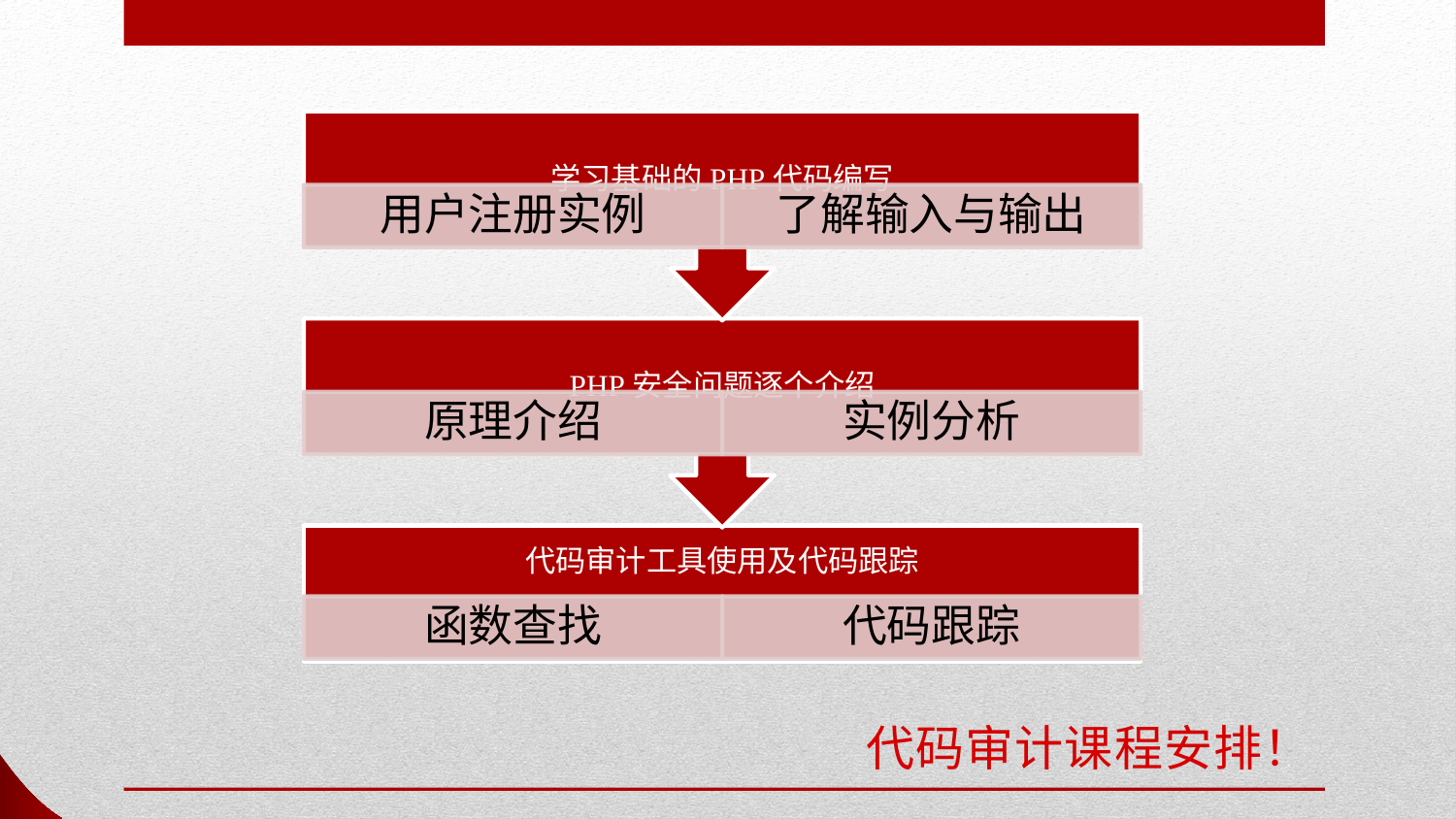

代码审计工具使用及代码跟踪
函数查找
代码跟踪
PHP安全问题逐个介绍
原理介绍
实例分析
学习基础的PHP代码编写
用户注册实例
了解输入与输出
# 代码审计课程安排！